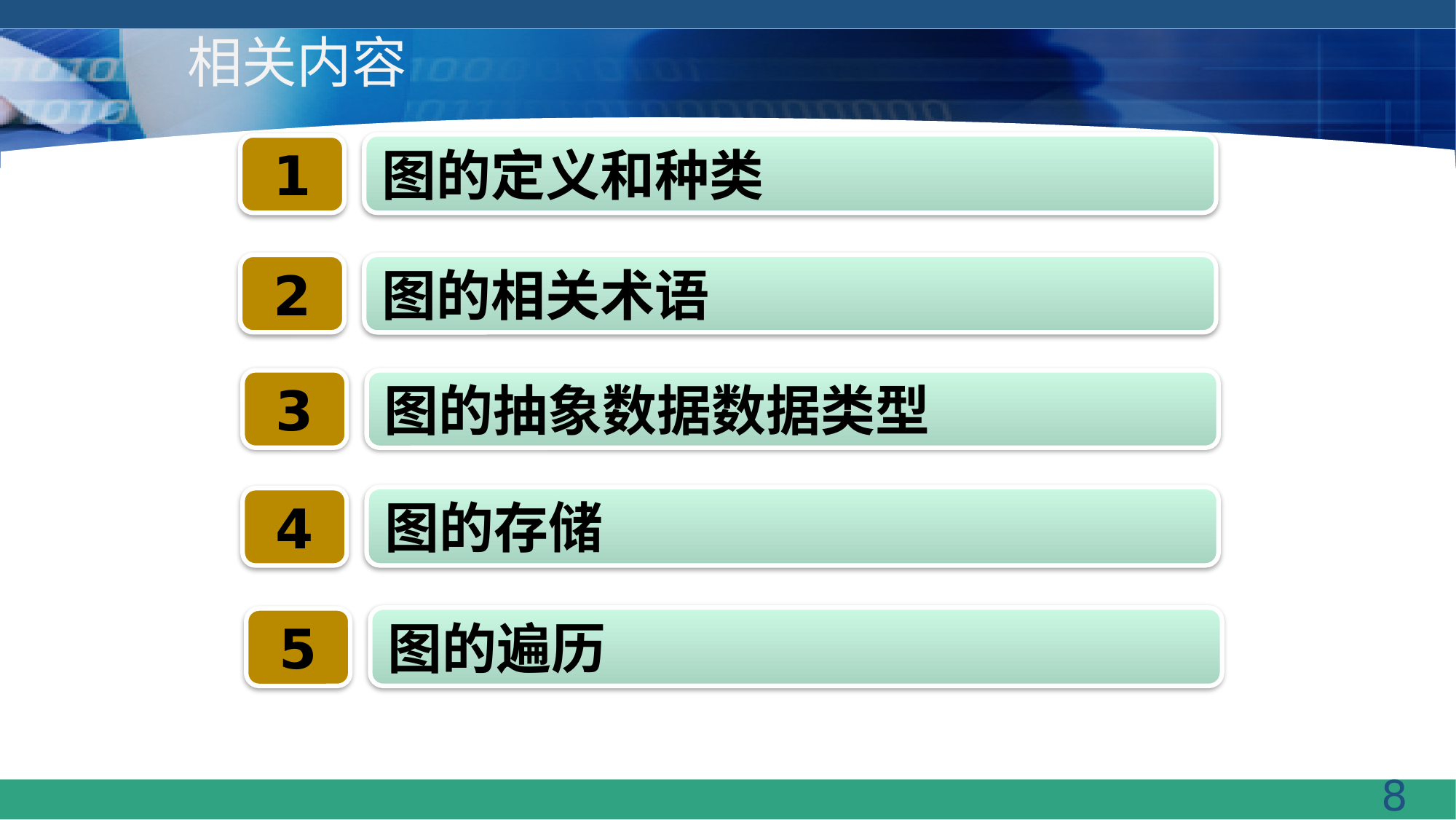

# 相关内容
图的定义和种类
1
2
图的相关术语
3
图的抽象数据数据类型
图的存储
4
图的遍历
5